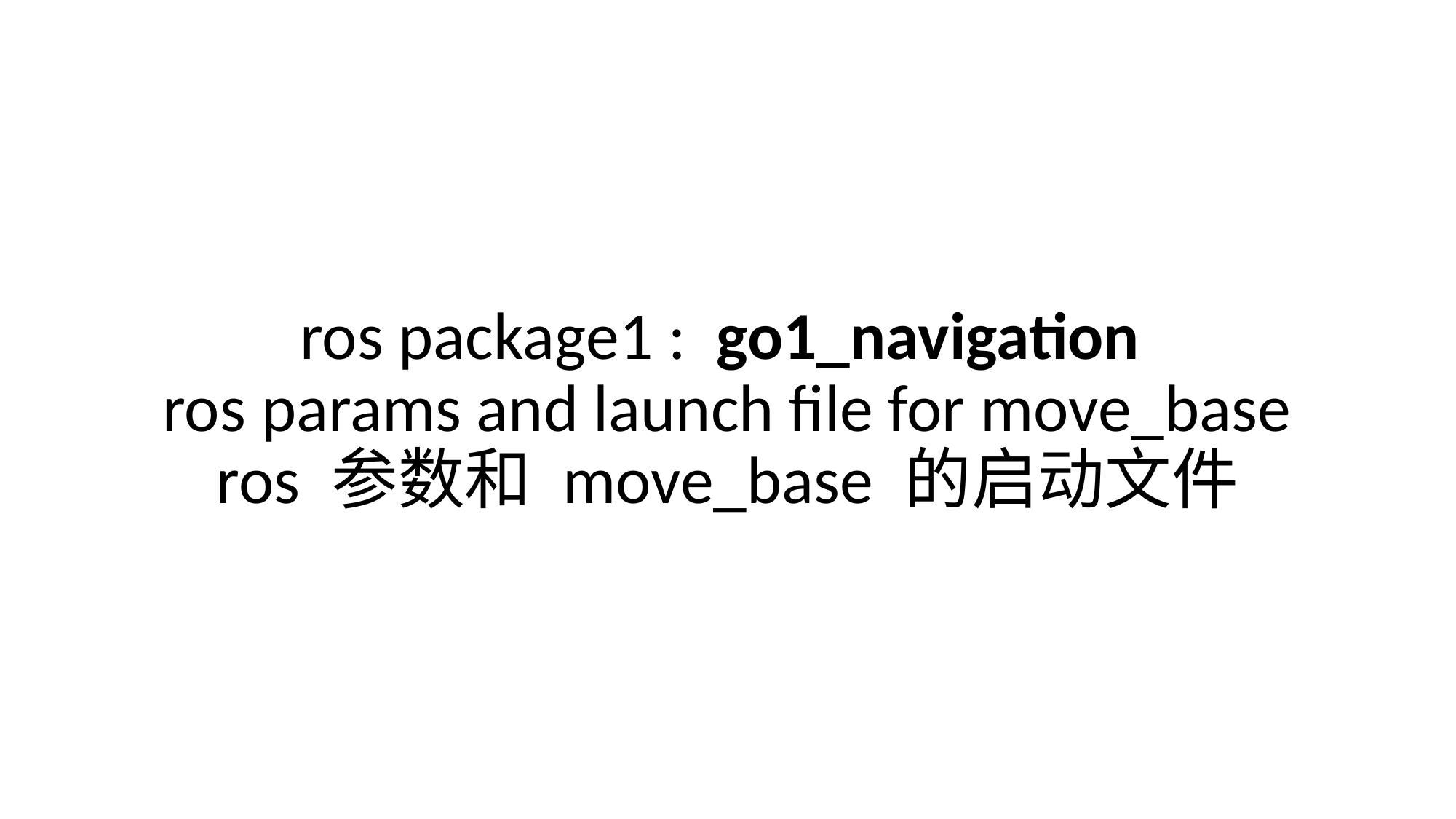

# ros package1 :  go1_navigation ros params and launch file for move_base ros 参数和 move_base 的启动文件